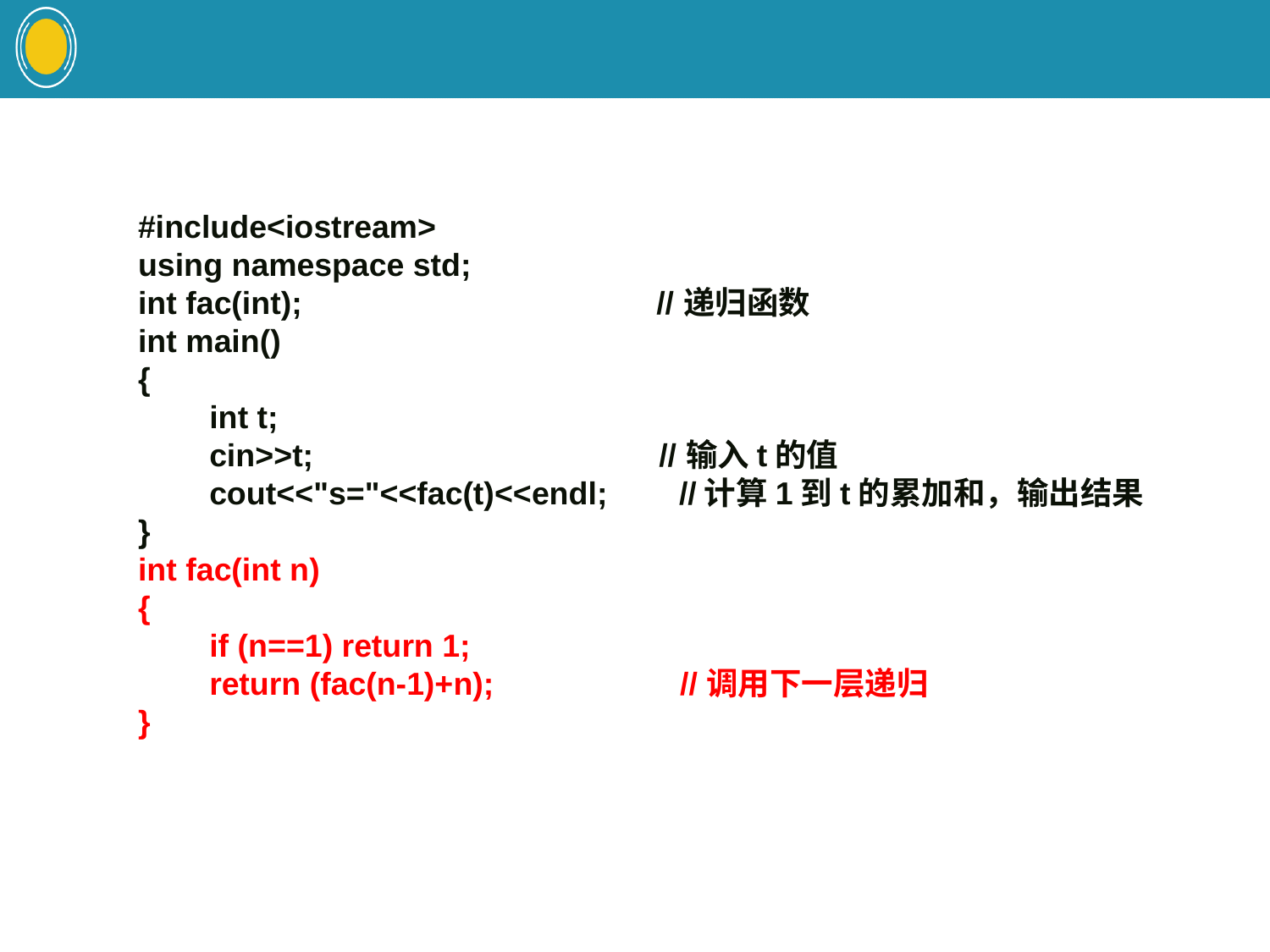

#
#include<iostream>
using namespace std;
int fac(int);                                        //递归函数
int main()
{
　　int t;
　　cin>>t;                                       //输入t的值
　　cout<<"s="<<fac(t)<<endl;        //计算1到t的累加和，输出结果
}
int fac(int n)
{
　　if (n==1) return 1;
　　return (fac(n-1)+n);                     //调用下一层递归
}